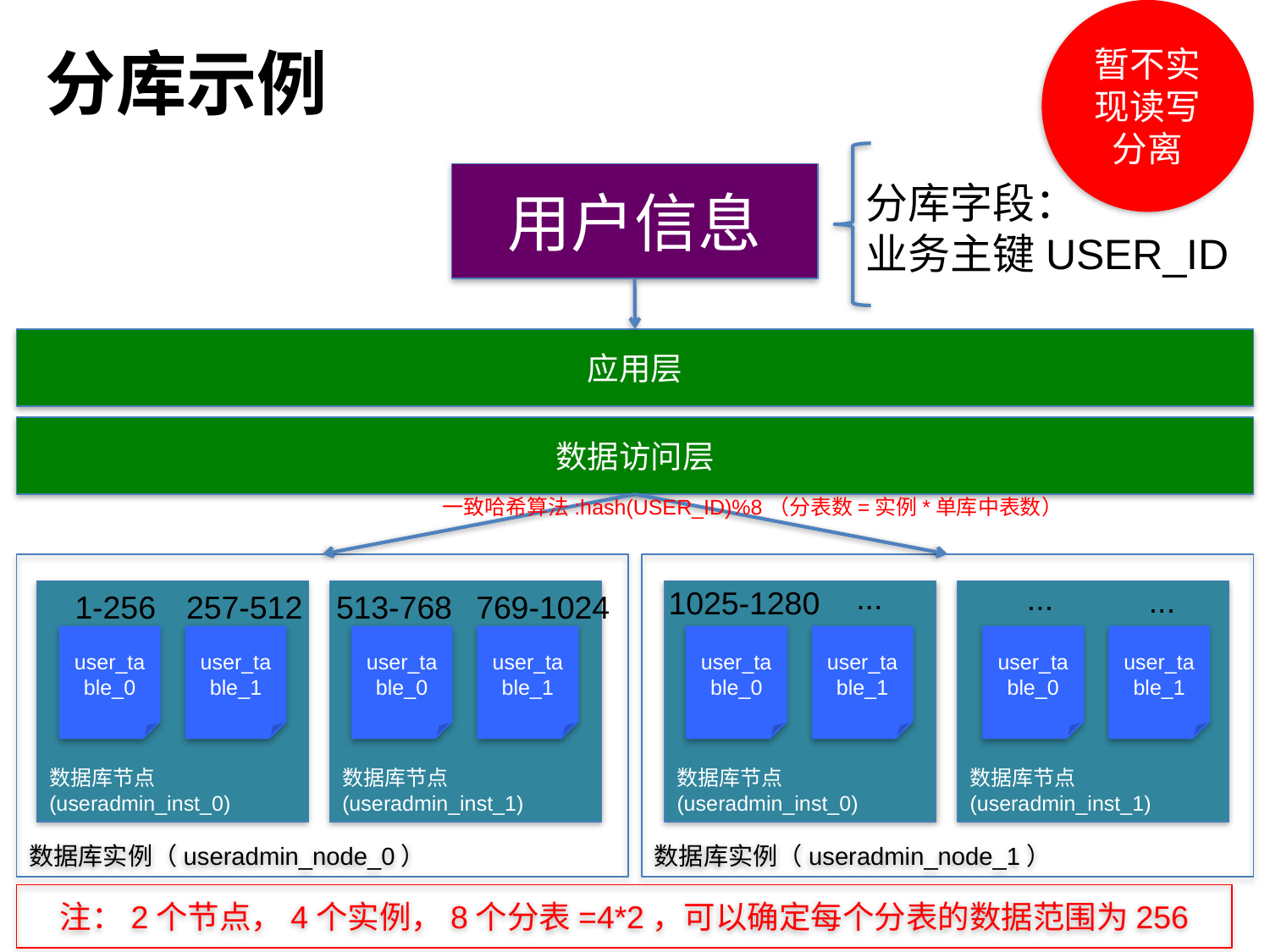

暂不实现读写分离
分库示例

用户信息
分库字段：
业务主键USER_ID
应用层
数据访问层
一致哈希算法:hash(USER_ID)%8（分表数=实例*单库中表数）
数据库实例（useradmin_node_0）
数据库实例（useradmin_node_1）
 ...
 ...
 ...
1025-1280
数据库节点(useradmin_inst_0)
数据库节点(useradmin_inst_1)
数据库节点(useradmin_inst_0)
数据库节点(useradmin_inst_1)
1-256
257-512
513-768
769-1024
user_table_0
user_table_1
user_table_0
user_table_1
user_table_0
user_table_1
user_table_0
user_table_1
注：2个节点，4个实例，8个分表=4*2，可以确定每个分表的数据范围为256